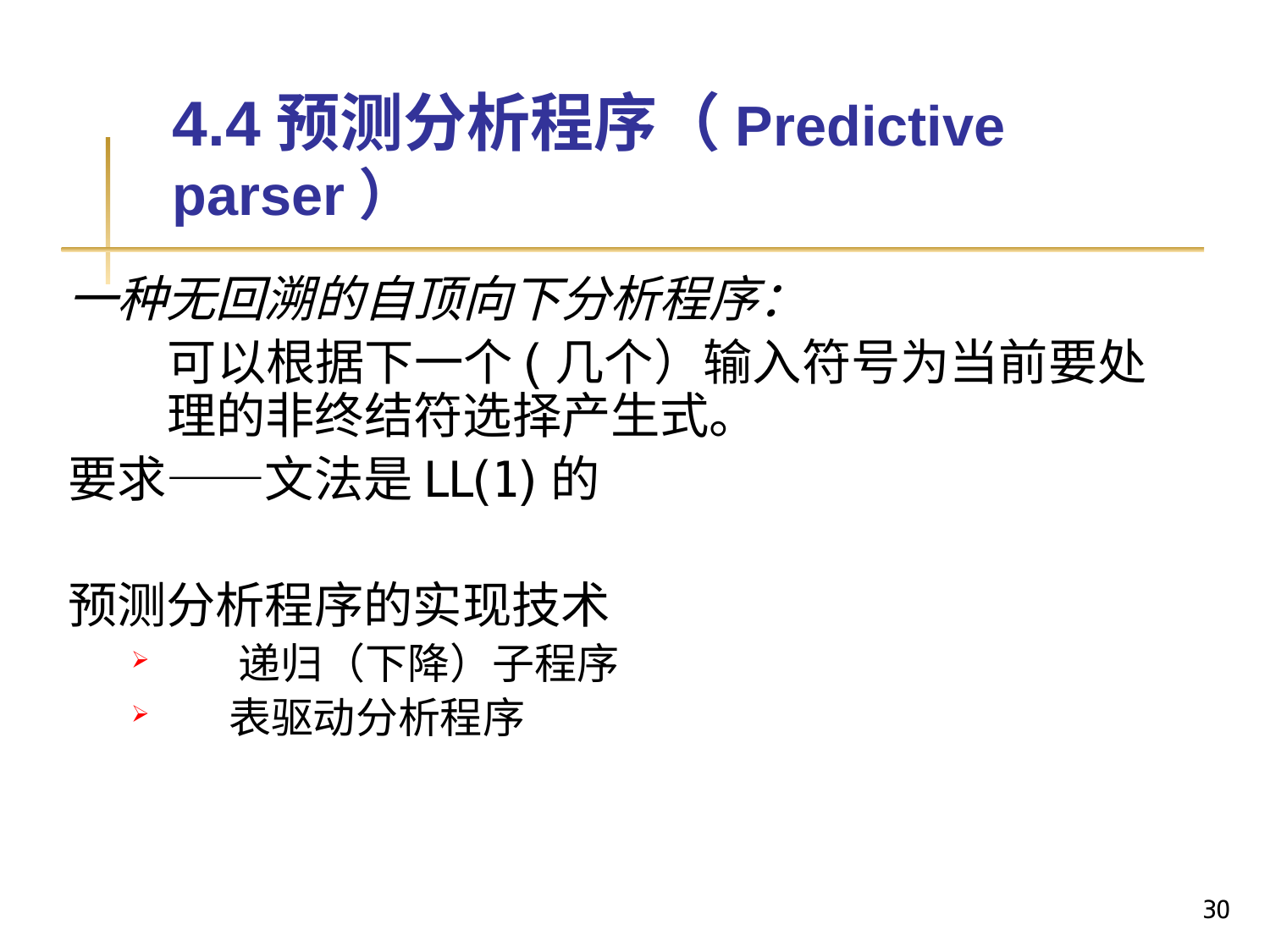

# 4.4预测分析程序（Predictive parser）
一种无回溯的自顶向下分析程序：
        可以根据下一个(几个）输入符号为当前要处理的非终结符选择产生式。
要求——文法是LL(1)的

预测分析程序的实现技术
      递归（下降）子程序
     表驱动分析程序
30